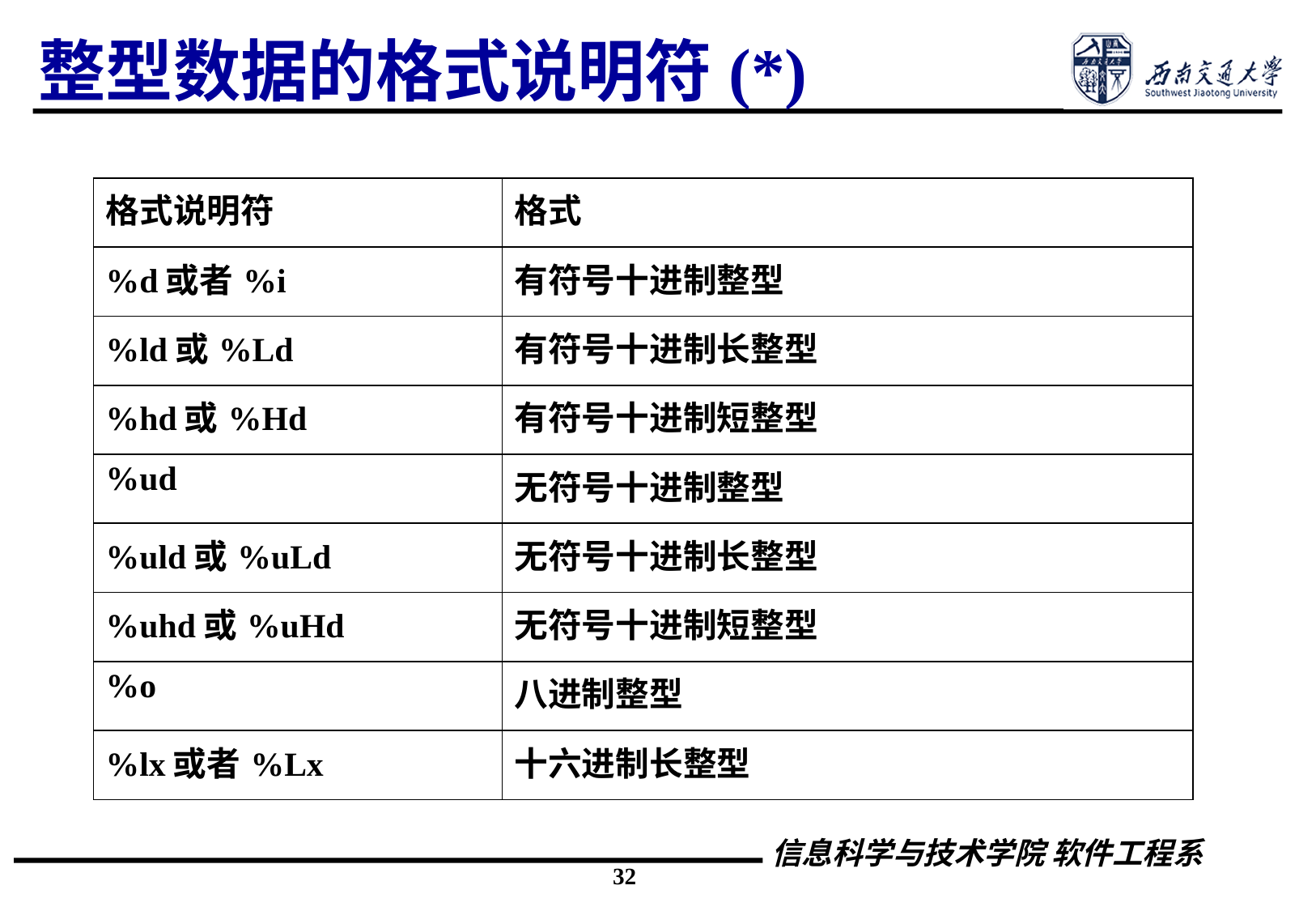

# 整型数据的格式说明符(*)
| 格式说明符 | 格式 |
| --- | --- |
| %d或者%i | 有符号十进制整型 |
| %ld或%Ld | 有符号十进制长整型 |
| %hd或%Hd | 有符号十进制短整型 |
| %ud | 无符号十进制整型 |
| %uld或%uLd | 无符号十进制长整型 |
| %uhd或%uHd | 无符号十进制短整型 |
| %o | 八进制整型 |
| %lx或者%Lx | 十六进制长整型 |
32